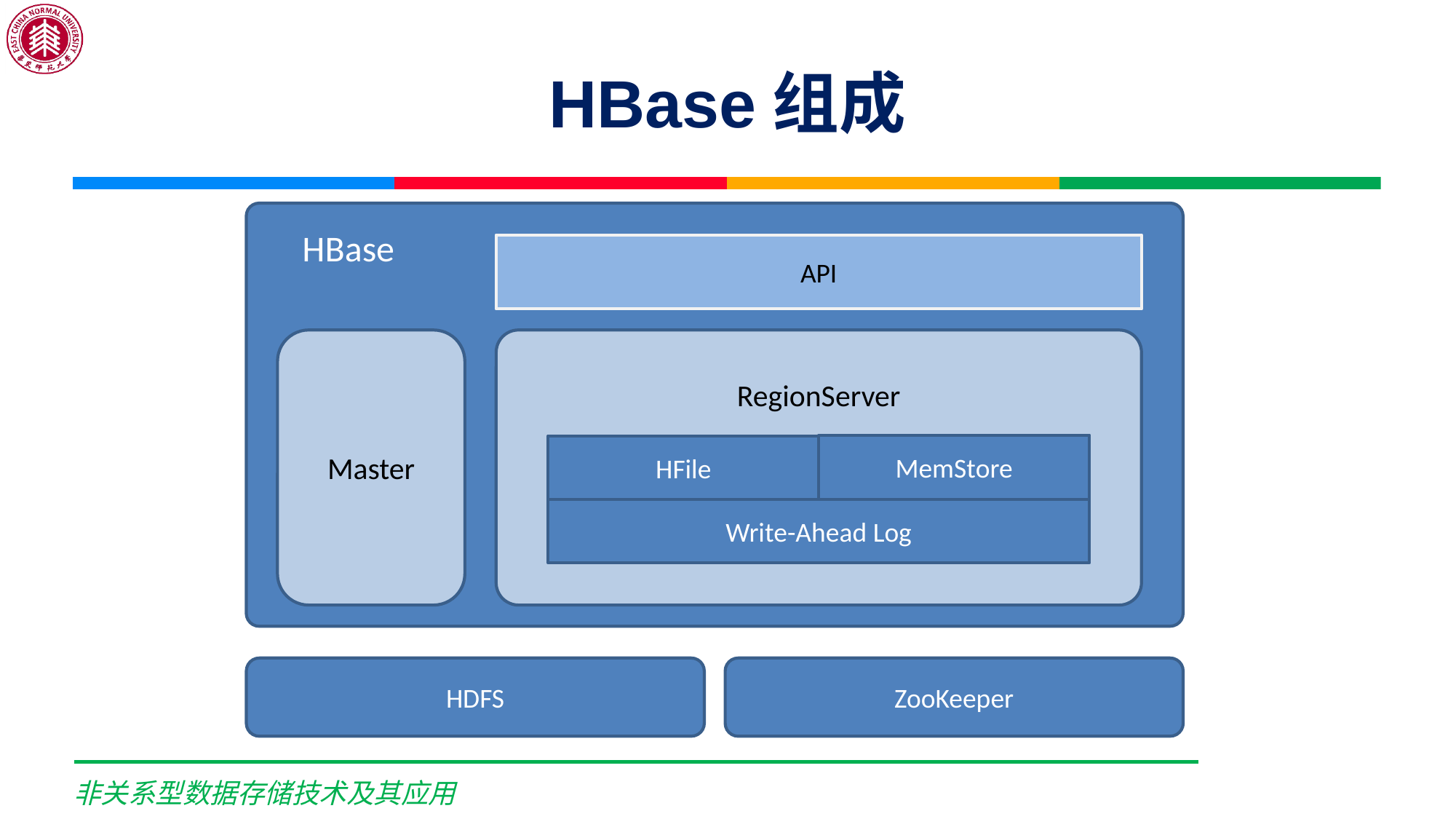

# HBase组成
      HBase

API
Master
RegionServer

MemStore
HFile
Write-Ahead Log
HDFS
ZooKeeper